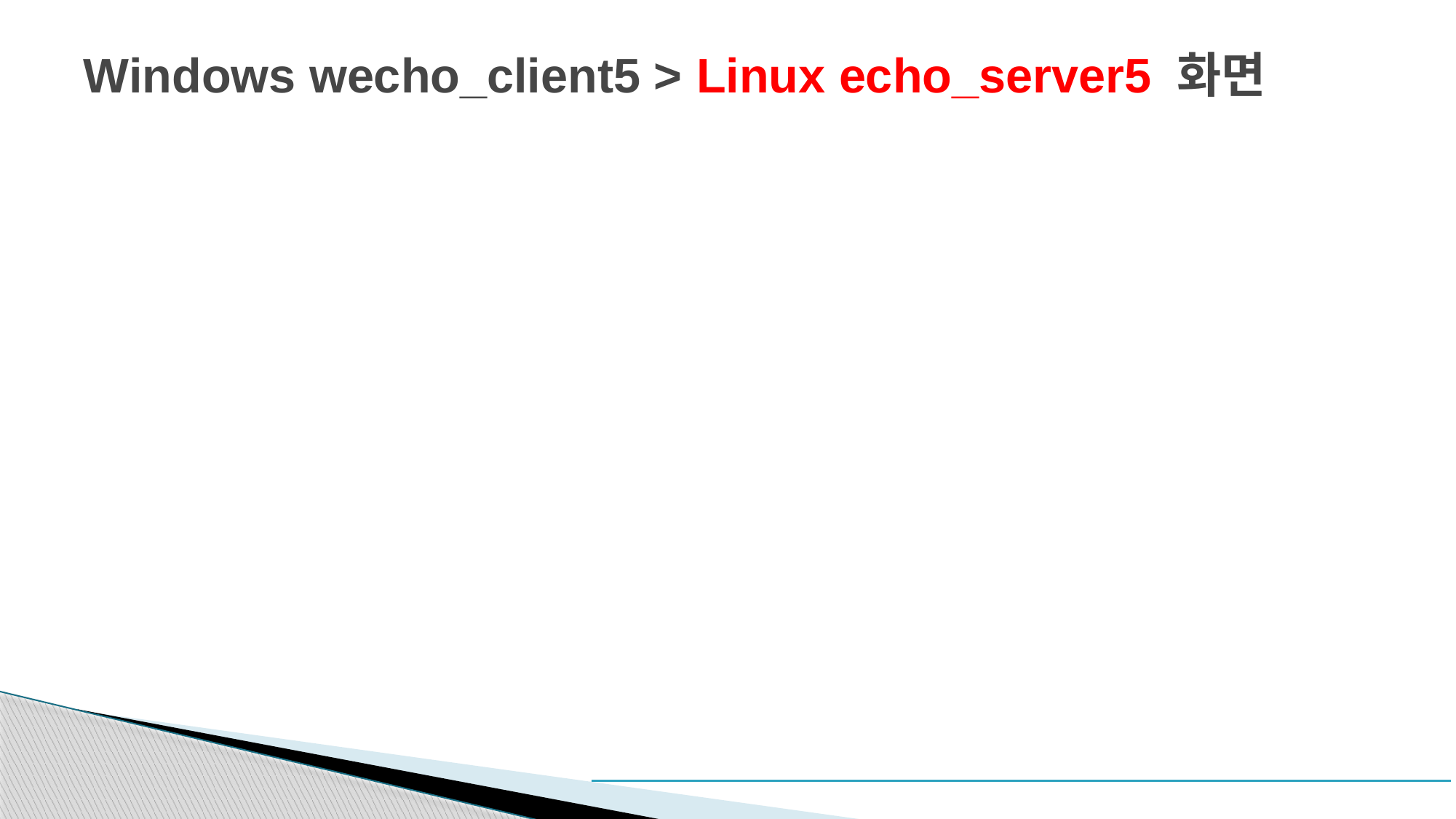

# Windows wecho_client5 > Linux echo_server5 화면